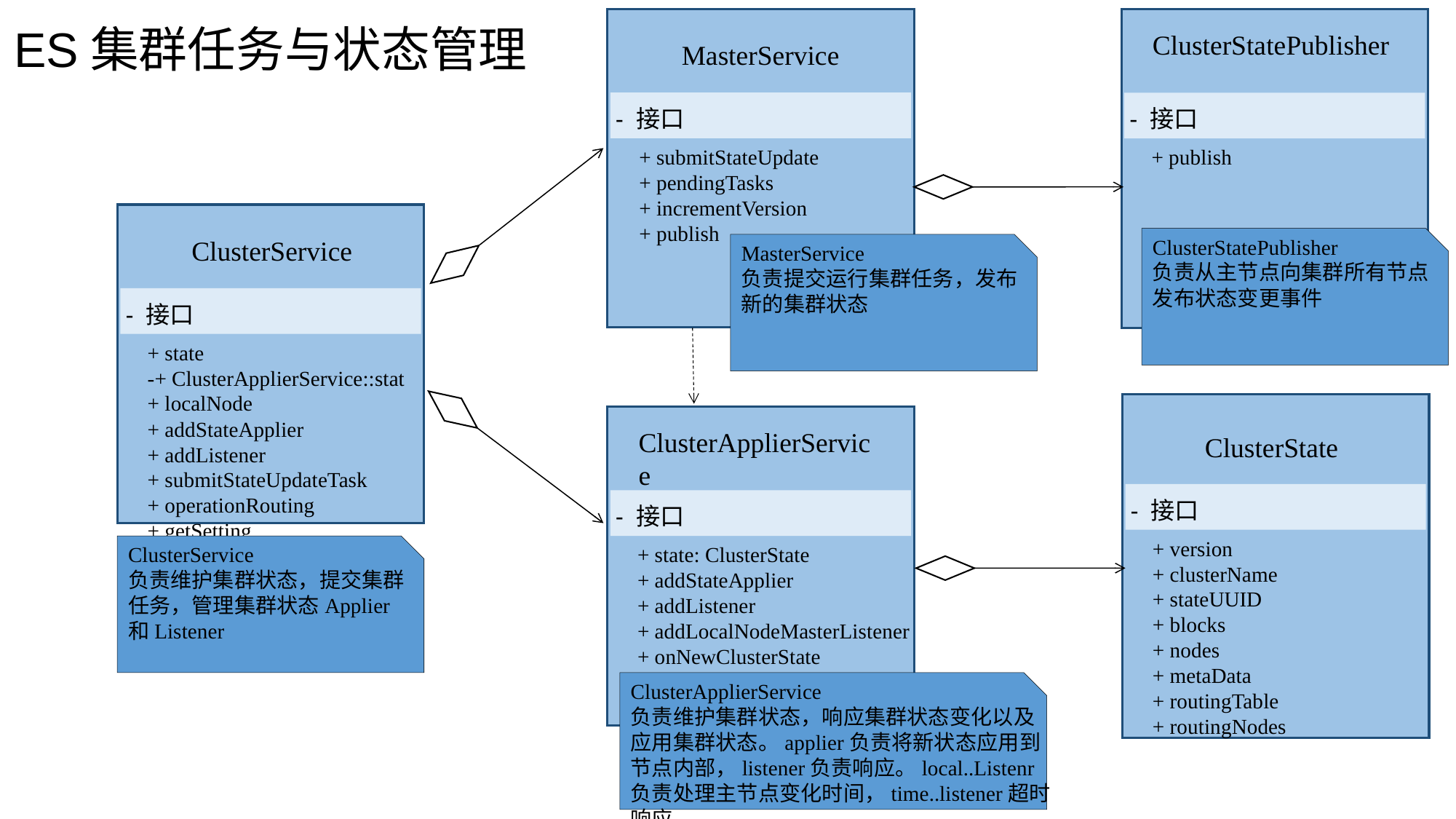

ES集群任务与状态管理

MasterService

- 接口
+ submitStateUpdate
+ pendingTasks
+ incrementVersion
+ publish

ClusterStatePublisher

- 接口
+ publish

ClusterService

- 接口
+ state
-+ ClusterApplierService::stat
+ localNode
+ addStateApplier
+ addListener
+ submitStateUpdateTask
+ operationRouting
+ getSetting

ClusterStatePublisher
负责从主节点向集群所有节点发布状态变更事件

MasterService
负责提交运行集群任务，发布新的集群状态

ClusterState

- 接口
+ version
+ clusterName
+ stateUUID
+ blocks
+ nodes
+ metaData
+ routingTable
+ routingNodes

ClusterApplierService

- 接口
+ state: ClusterState
+ addStateApplier
+ addListener
+ addLocalNodeMasterListener
+ onNewClusterState

ClusterService
负责维护集群状态，提交集群任务，管理集群状态Applier和Listener

ClusterApplierService
负责维护集群状态，响应集群状态变化以及应用集群状态。applier负责将新状态应用到节点内部，listener负责响应。local..Listenr负责处理主节点变化时间，time..listener超时响应